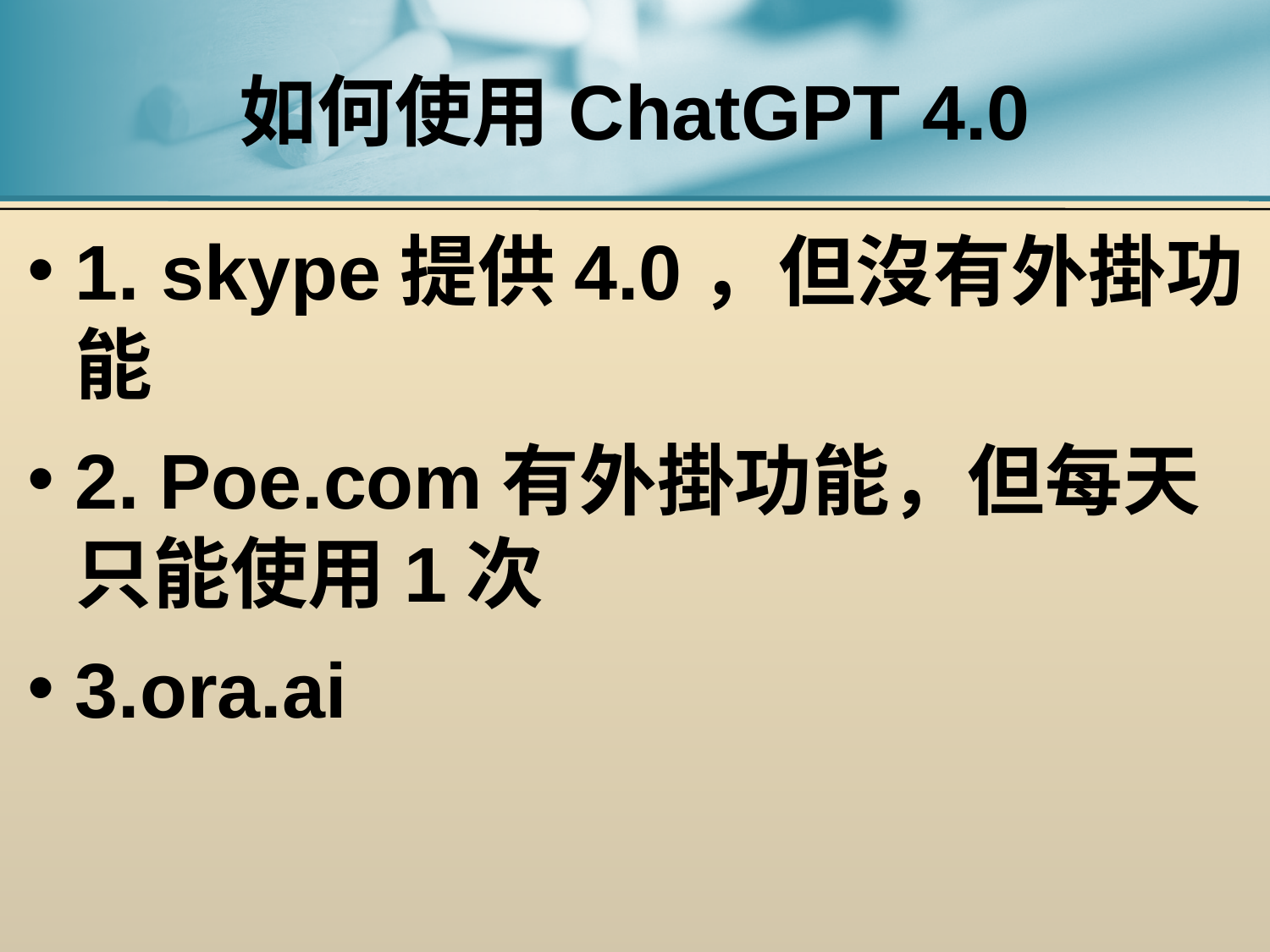

# 如何使用ChatGPT 4.0
1. skype提供4.0，但沒有外掛功能
2. Poe.com有外掛功能，但每天只能使用1次
3.ora.ai